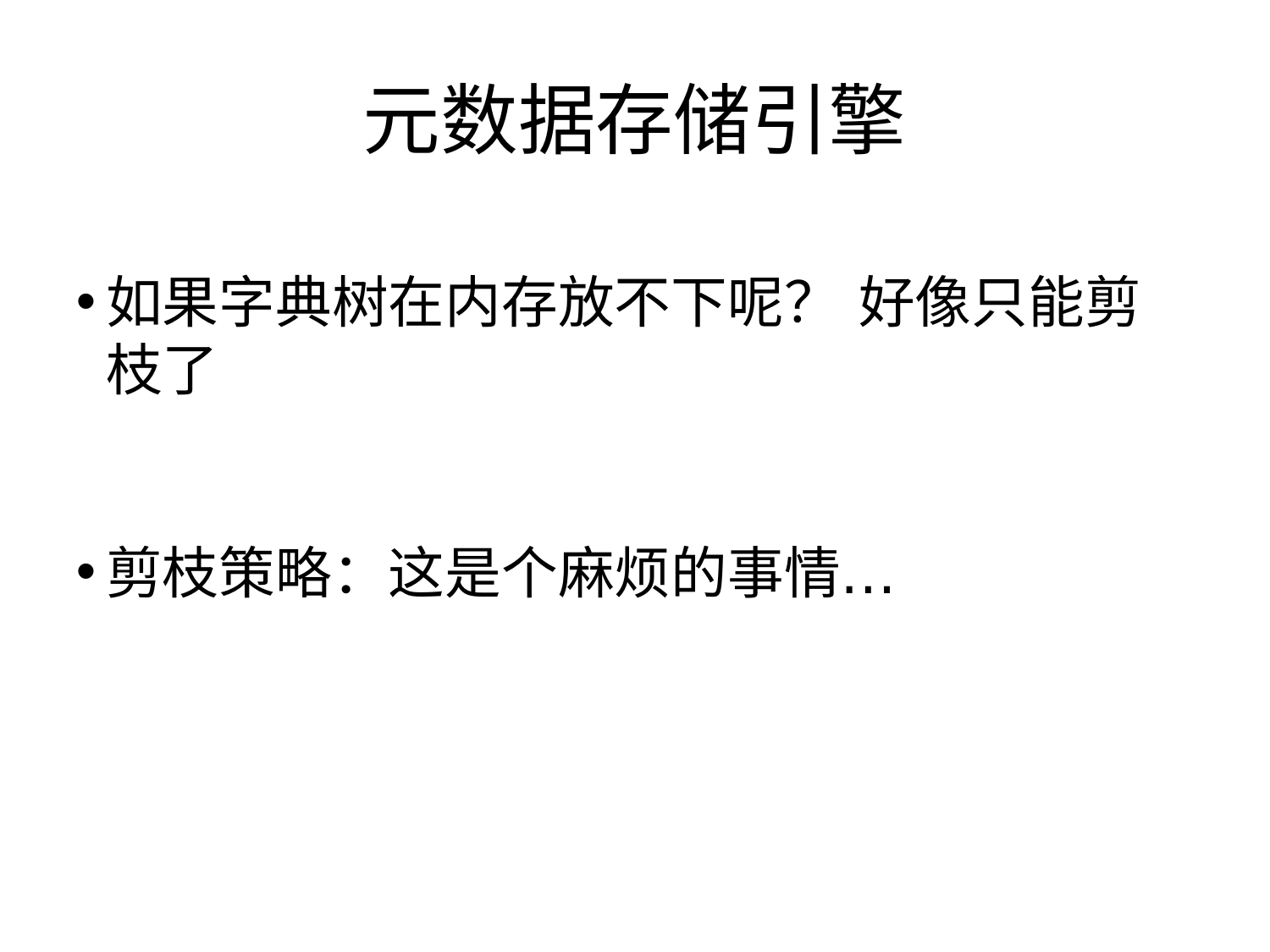

元数据存储引擎

如果字典树在内存放不下呢？ 好像只能剪枝了

剪枝策略：这是个麻烦的事情…